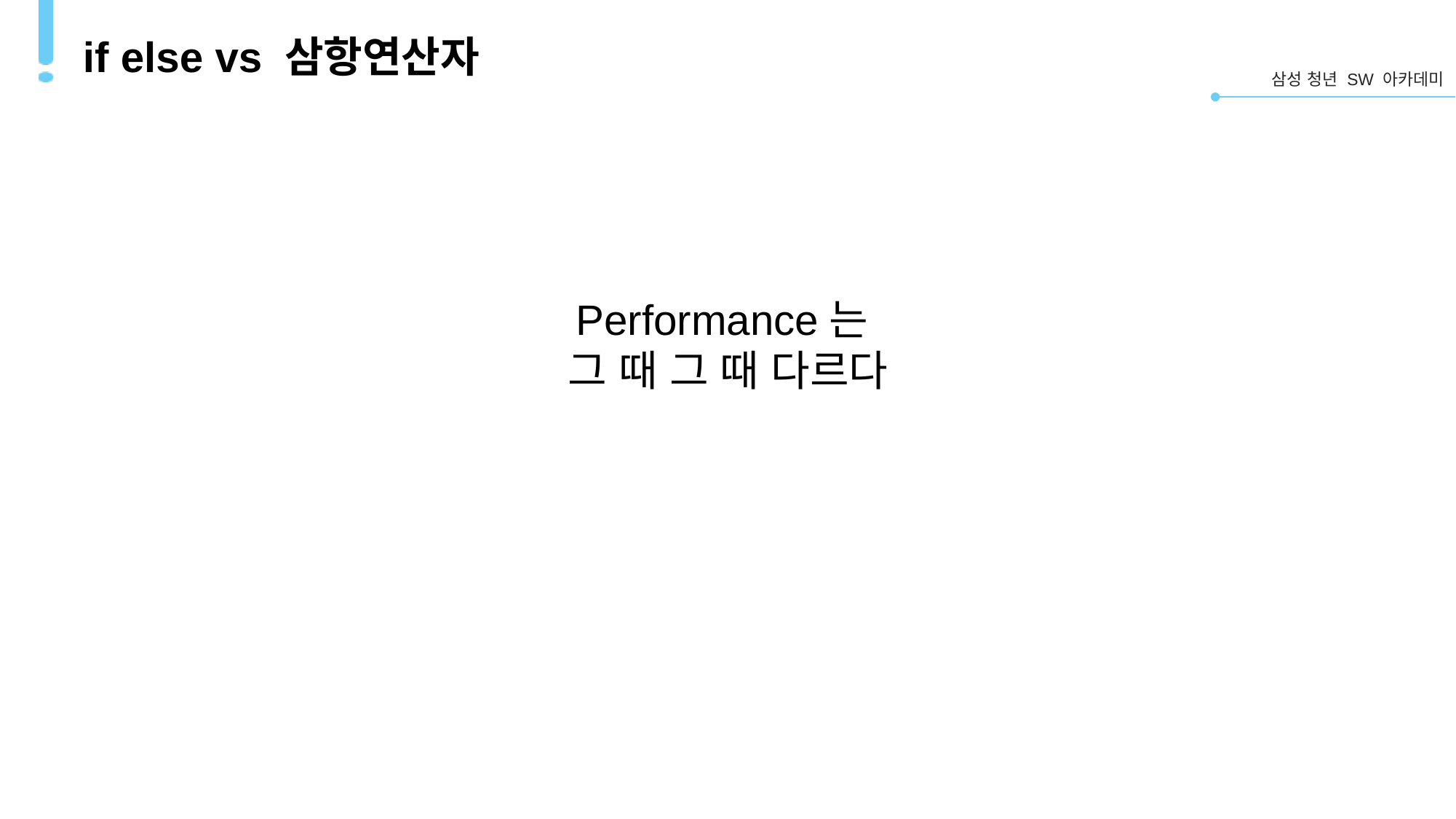

# if else vs 삼항연산자
Performance는
그 때 그 때 다르다